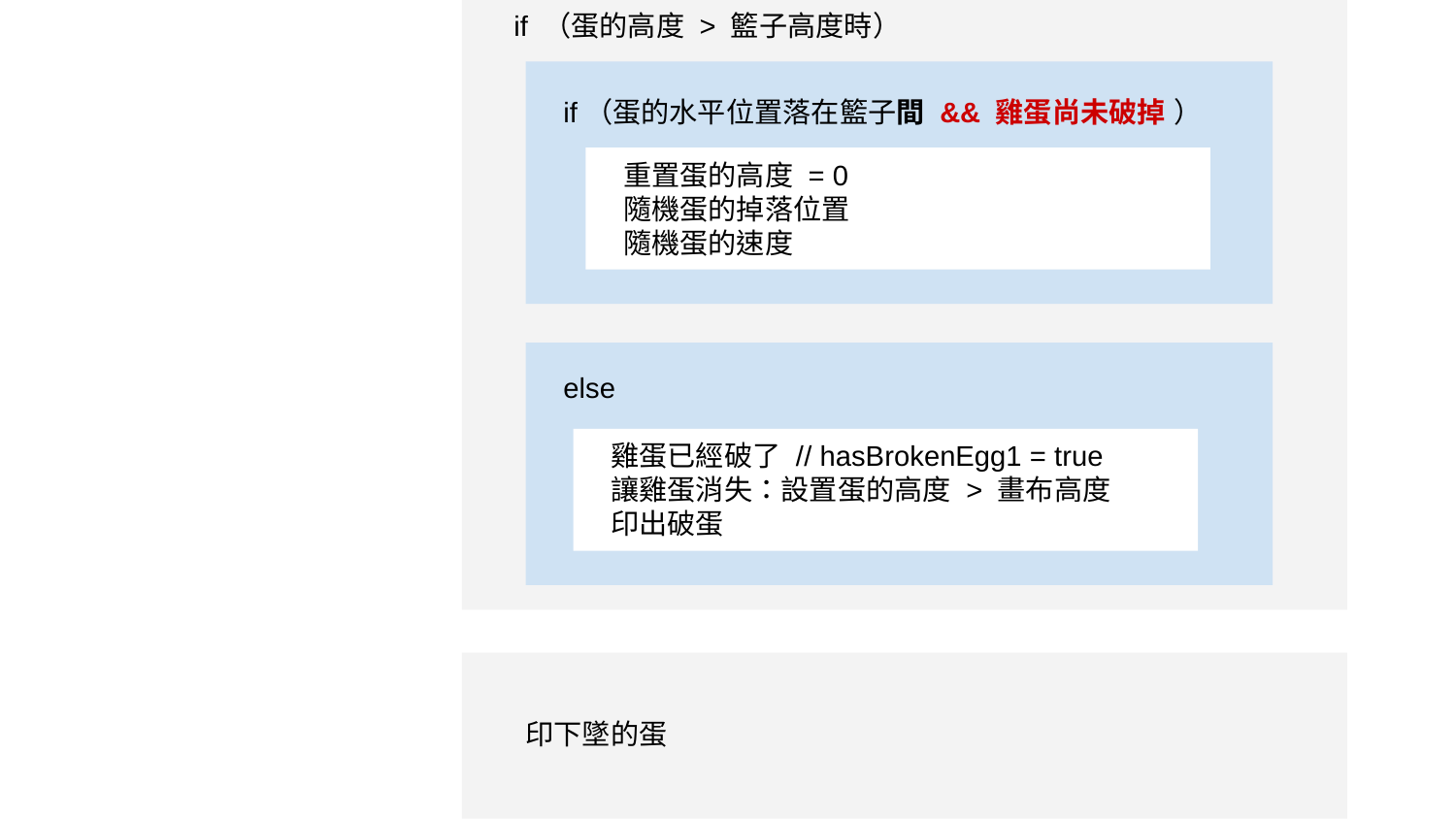

if （蛋的高度 > 籃子高度時）

if（蛋的水平位置落在籃子間 && 雞蛋尚未破掉 ）
重置蛋的高度 = 0
隨機蛋的掉落位置
隨機蛋的速度

else
雞蛋已經破了 // hasBrokenEgg1 = true
讓雞蛋消失：設置蛋的高度 > 畫布高度
印出破蛋

印下墜的蛋